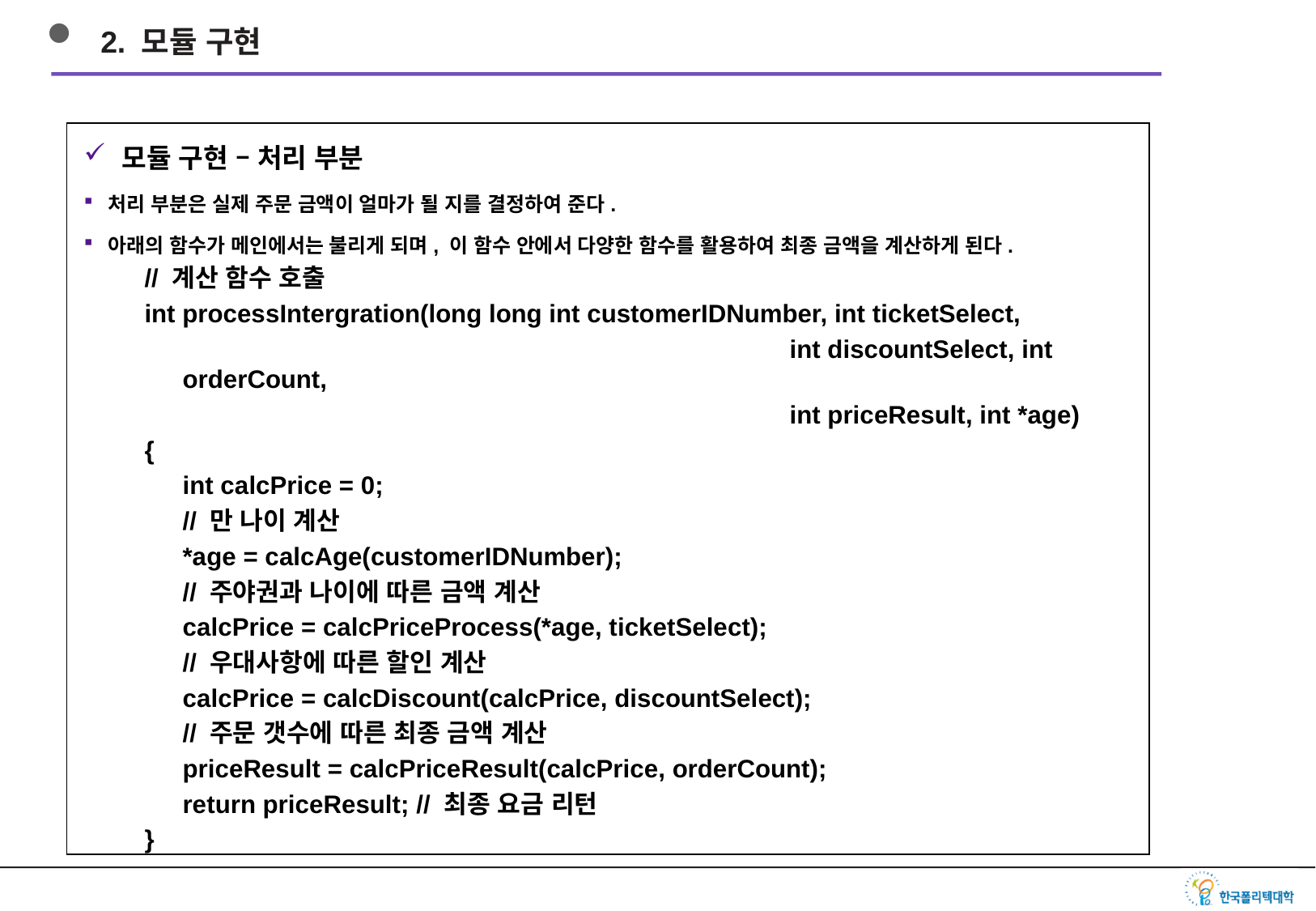

2. 모듈 구현
모듈 구현 – 처리 부분
처리 부분은 실제 주문 금액이 얼마가 될 지를 결정하여 준다.
아래의 함수가 메인에서는 불리게 되며, 이 함수 안에서 다양한 함수를 활용하여 최종 금액을 계산하게 된다.
// 계산 함수 호출
int processIntergration(long long int customerIDNumber, int ticketSelect,
						int discountSelect, int orderCount,
						int priceResult, int *age)
{
	int calcPrice = 0;
	// 만 나이 계산
	*age = calcAge(customerIDNumber);
	// 주야권과 나이에 따른 금액 계산
	calcPrice = calcPriceProcess(*age, ticketSelect);
	// 우대사항에 따른 할인 계산
	calcPrice = calcDiscount(calcPrice, discountSelect);
	// 주문 갯수에 따른 최종 금액 계산
	priceResult = calcPriceResult(calcPrice, orderCount);
	return priceResult; // 최종 요금 리턴
}